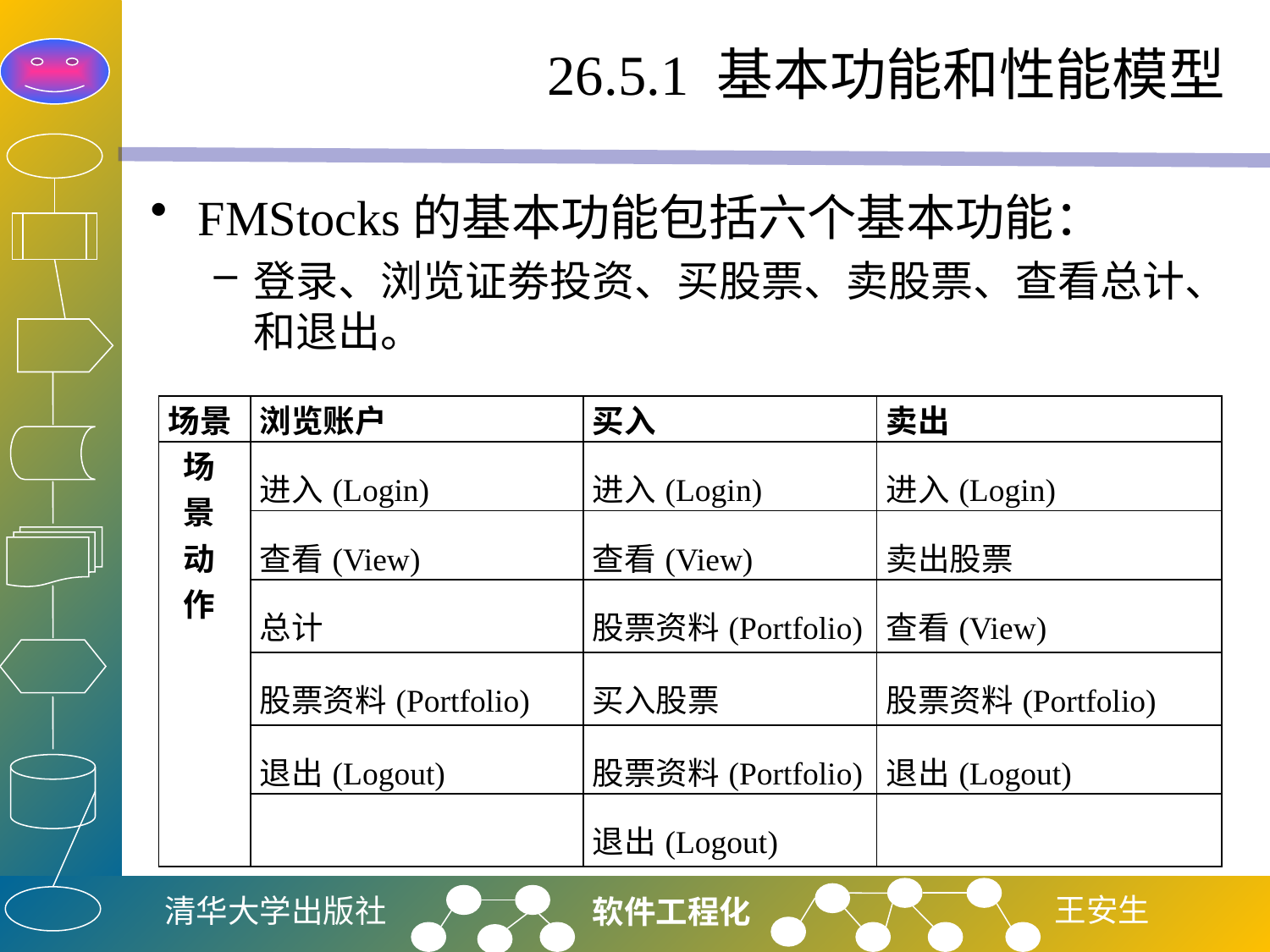

# 26.5.1 基本功能和性能模型
FMStocks的基本功能包括六个基本功能：
登录、浏览证劵投资、买股票、卖股票、查看总计、和退出。
| 场景 | 浏览账户 | 买入 | 卖出 |
| --- | --- | --- | --- |
| 场景动作 | 进入(Login) | 进入(Login) | 进入(Login) |
|  | 查看(View) | 查看(View) | 卖出股票 |
|  | 总计 | 股票资料(Portfolio) | 查看(View) |
|  | 股票资料(Portfolio) | 买入股票 | 股票资料(Portfolio) |
|  | 退出(Logout) | 股票资料(Portfolio) | 退出(Logout) |
|  |  | 退出(Logout) |  |